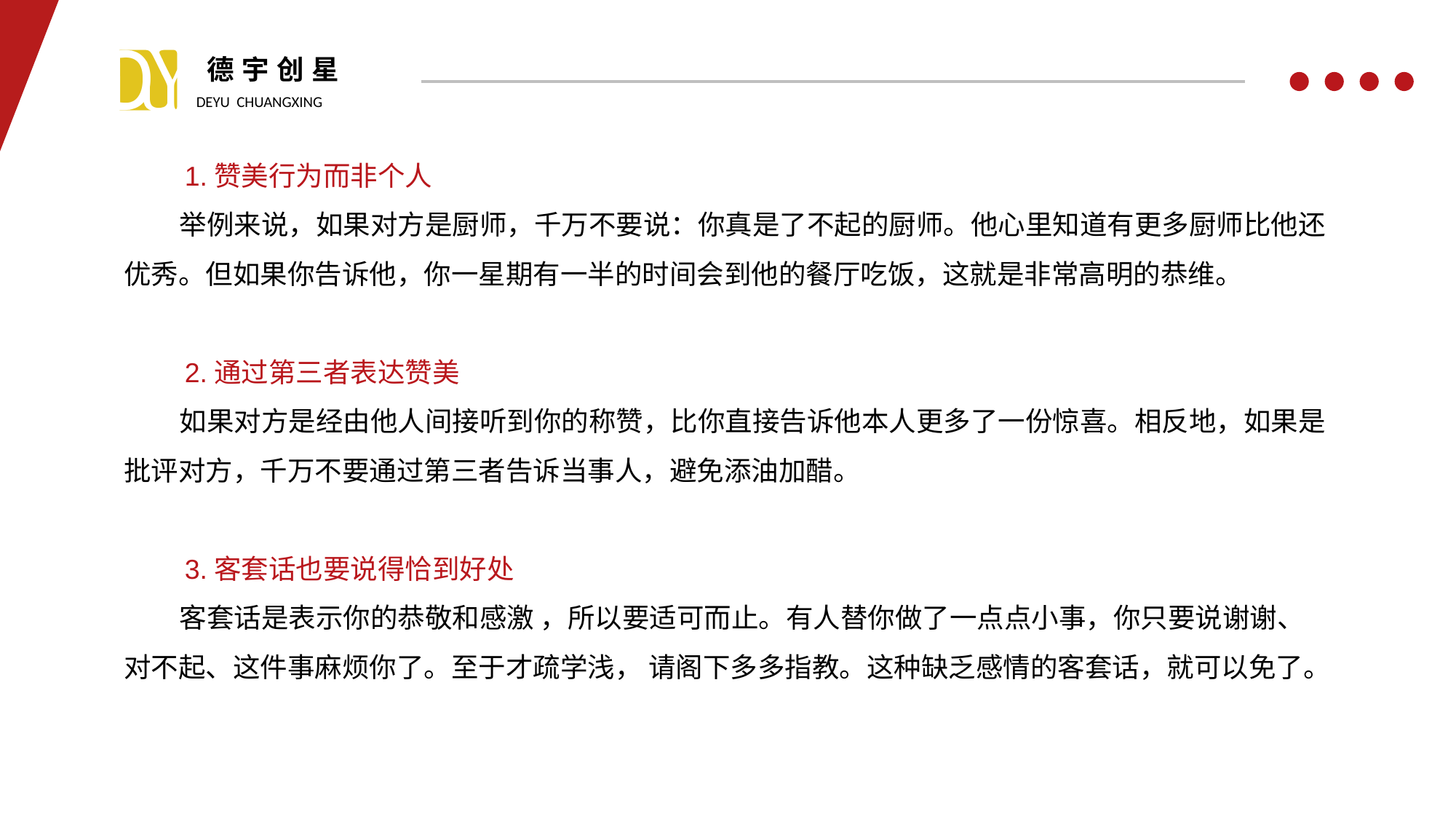

1.赞美行为而非个人
        举例来说，如果对方是厨师，千万不要说：你真是了不起的厨师。他心里知道有更多厨师比他还优秀。但如果你告诉他，你一星期有一半的时间会到他的餐厅吃饭，这就是非常高明的恭维。

        2.通过第三者表达赞美
        如果对方是经由他人间接听到你的称赞，比你直接告诉他本人更多了一份惊喜。相反地，如果是批评对方，千万不要通过第三者告诉当事人，避免添油加醋。

        3.客套话也要说得恰到好处
        客套话是表示你的恭敬和感激 ，所以要适可而止。有人替你做了一点点小事，你只要说谢谢、对不起、这件事麻烦你了。至于才疏学浅， 请阁下多多指教。这种缺乏感情的客套话，就可以免了。